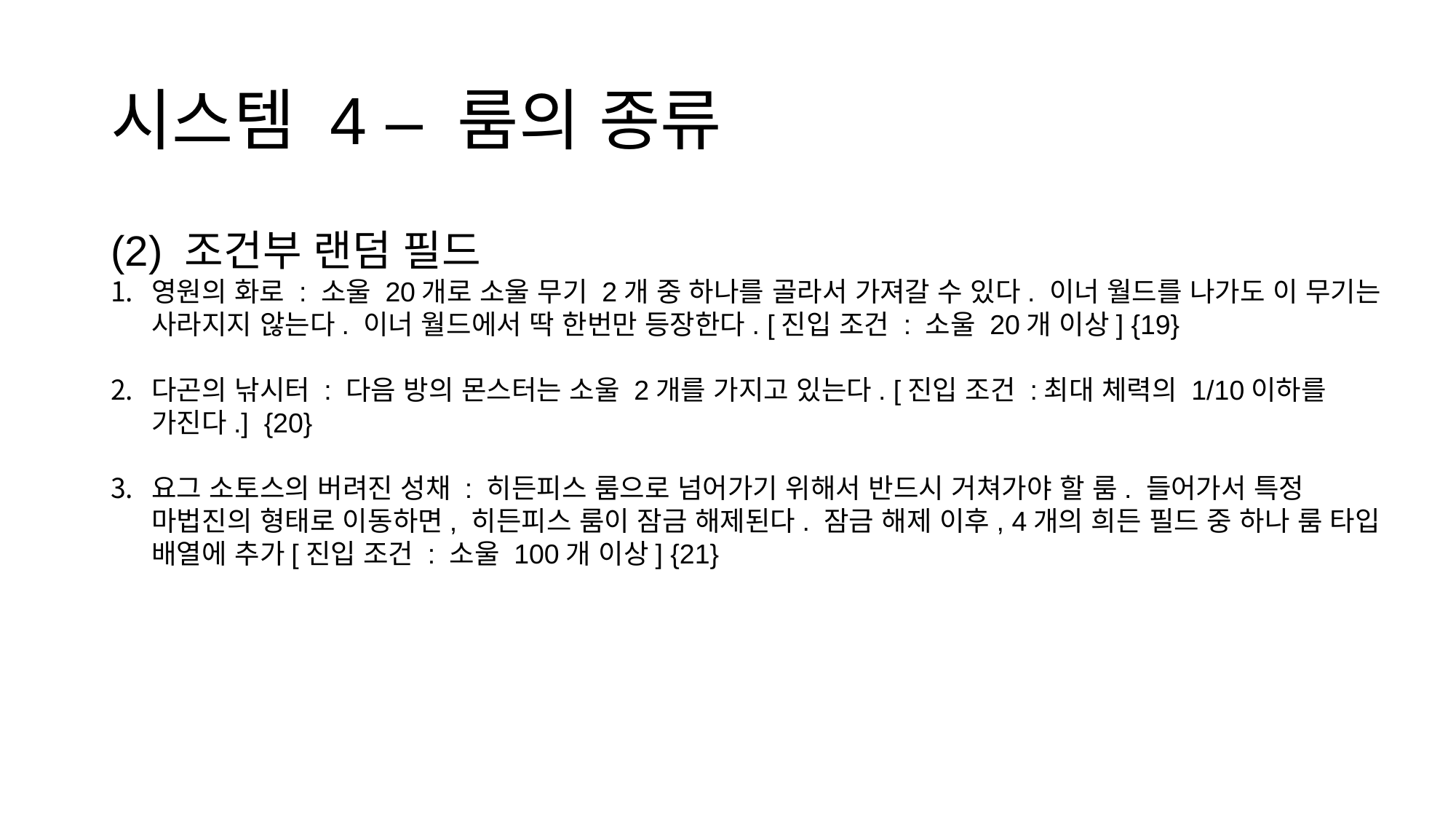

# 시스템 4 – 룸의 종류
(2) 조건부 랜덤 필드
영원의 화로 : 소울 20개로 소울 무기 2개 중 하나를 골라서 가져갈 수 있다. 이너 월드를 나가도 이 무기는 사라지지 않는다. 이너 월드에서 딱 한번만 등장한다. [진입 조건 : 소울 20개 이상] {19}

다곤의 낚시터 : 다음 방의 몬스터는 소울 2개를 가지고 있는다. [진입 조건 :최대 체력의 1/10이하를 가진다.]  {20}

요그 소토스의 버려진 성채 : 히든피스 룸으로 넘어가기 위해서 반드시 거쳐가야 할 룸. 들어가서 특정 마법진의 형태로 이동하면, 히든피스 룸이 잠금 해제된다. 잠금 해제 이후, 4개의 희든 필드 중 하나 룸 타입 배열에 추가[진입 조건 : 소울 100개 이상] {21}